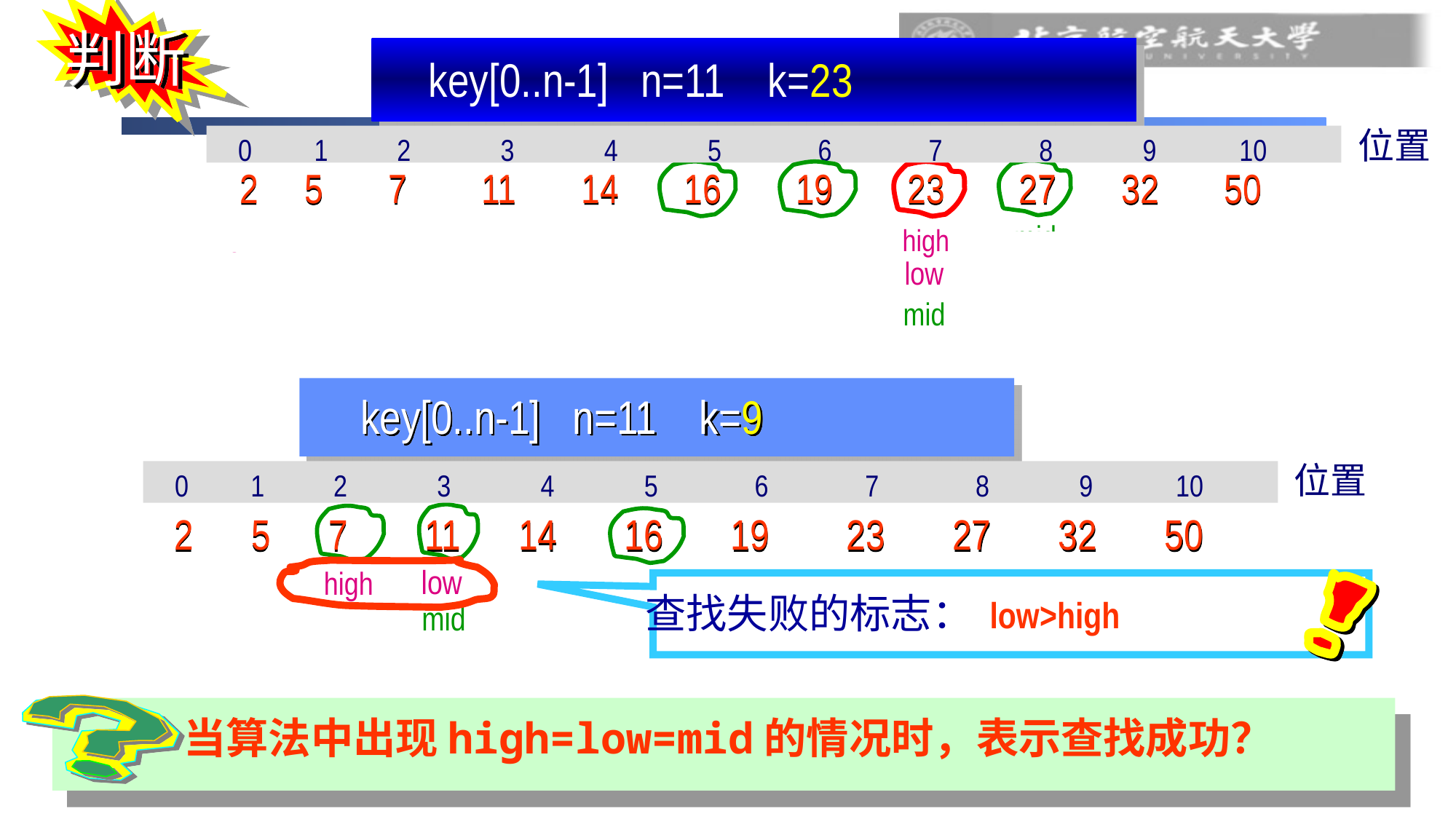

判断

key[0..n-1]   n=11    k=23
位置

0         1          2             3             4             5              6              7              8             9            10
2     5       7        11       14       16        19        23        27       32       50

low
mid

low
low
high

high
mid

mid

mid

key[0..n-1]   n=11    k=9
位置

0         1          2             3             4             5              6              7              8             9            10
2      5      7        11      14       16       19        23       27       32       50

low

high

low
mid

mid
high

mid
high

查找失败的标志： low>high

当算法中出现high=low=mid的情况时，表示查找成功？
22